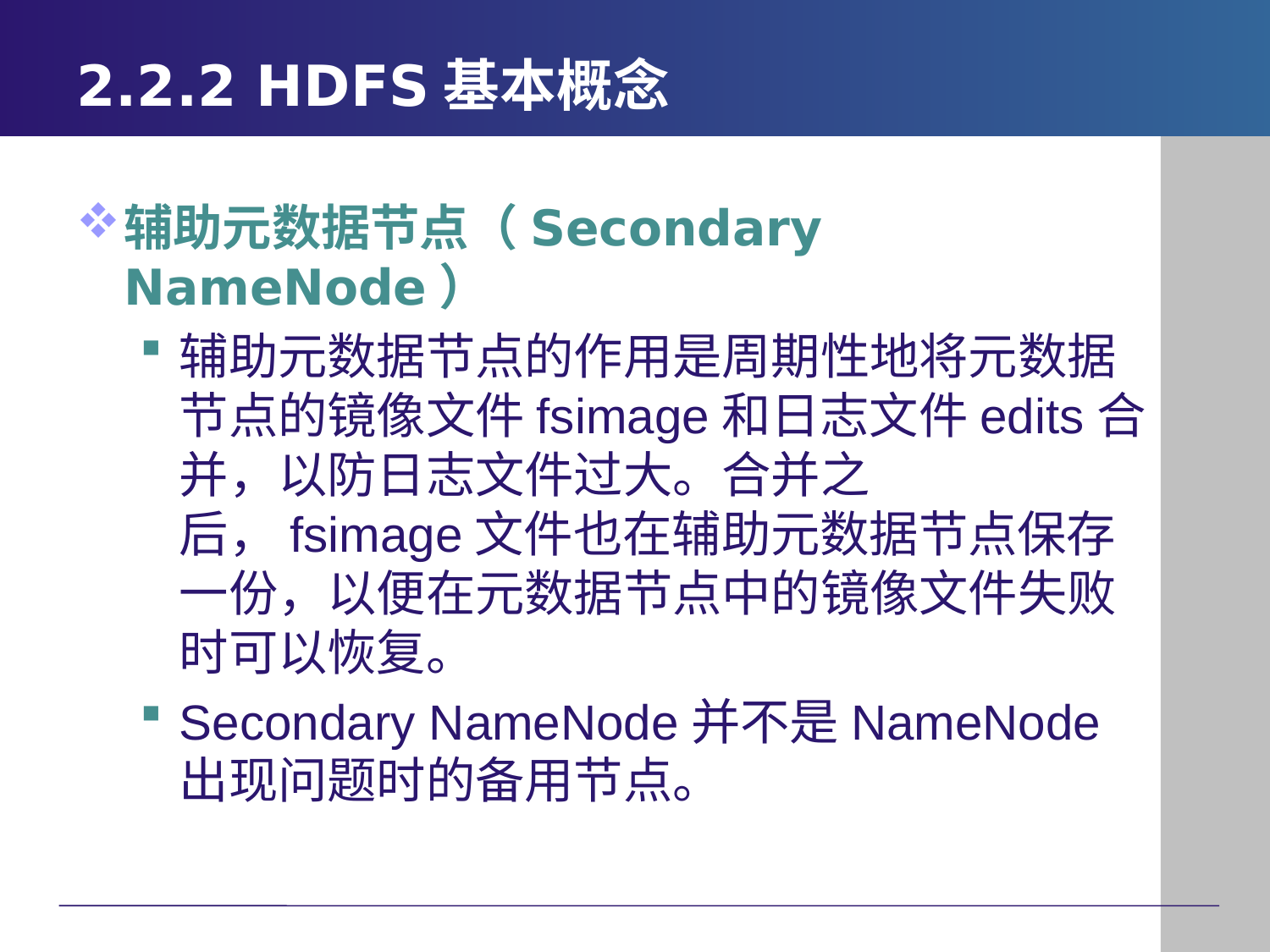

# 2.2.2 HDFS基本概念
辅助元数据节点（Secondary NameNode）
辅助元数据节点的作用是周期性地将元数据节点的镜像文件fsimage和日志文件edits合并，以防日志文件过大。合并之后，fsimage文件也在辅助元数据节点保存一份，以便在元数据节点中的镜像文件失败时可以恢复。
Secondary NameNode并不是NameNode出现问题时的备用节点。